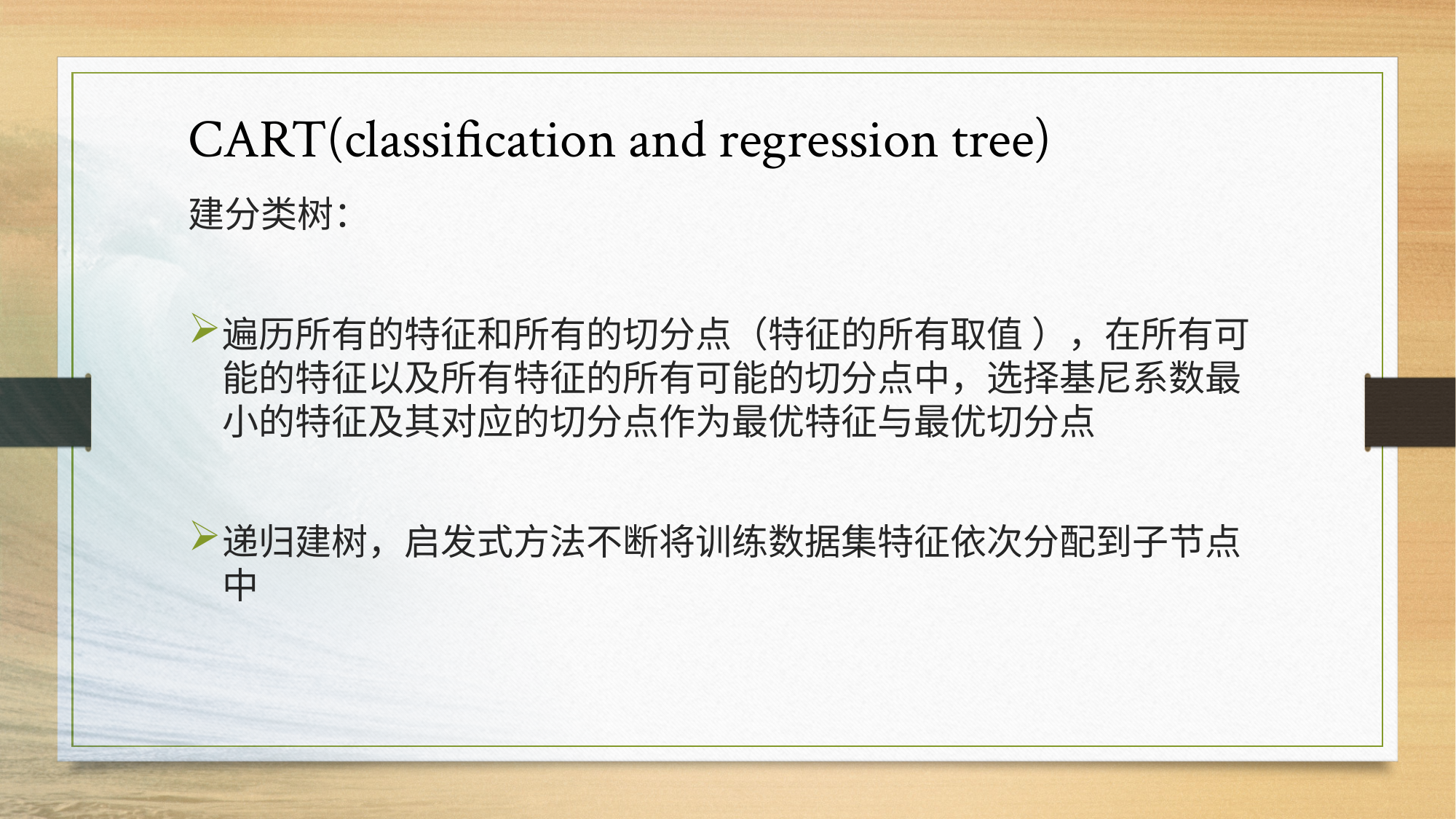

CART(classification and regression tree)
建分类树：

遍历所有的特征和所有的切分点（特征的所有取值 ），在所有可能的特征以及所有特征的所有可能的切分点中，选择基尼系数最小的特征及其对应的切分点作为最优特征与最优切分点

递归建树，启发式方法不断将训练数据集特征依次分配到子节点中